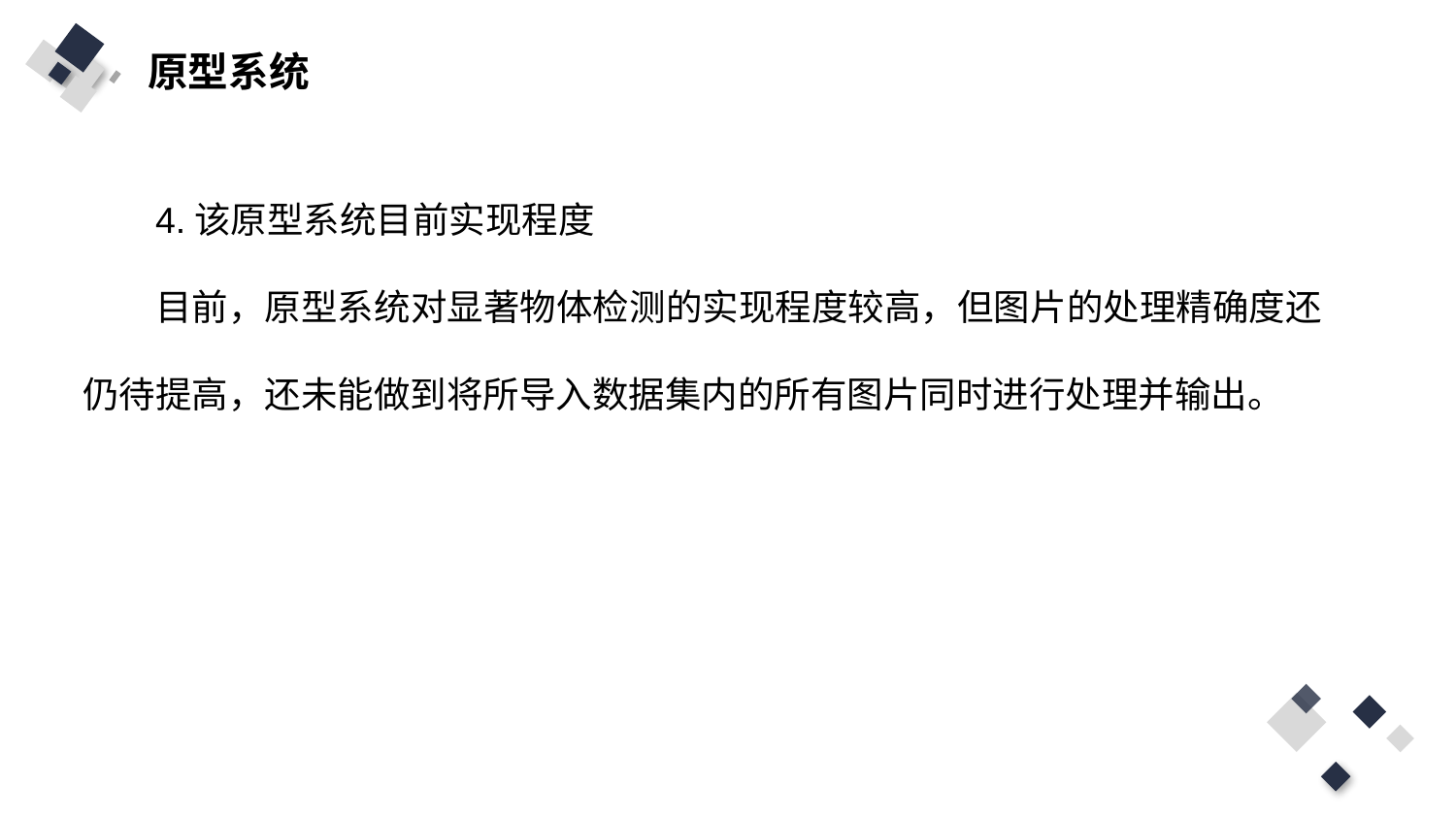

原型系统

4.该原型系统目前实现程度
目前，原型系统对显著物体检测的实现程度较高，但图片的处理精确度还仍待提高，还未能做到将所导入数据集内的所有图片同时进行处理并输出。

标题内	容
单击此处添加文字阐述，添加简短问题说明文字

标题内	容
单击此处添加文字阐述，添加简短问题说明文字